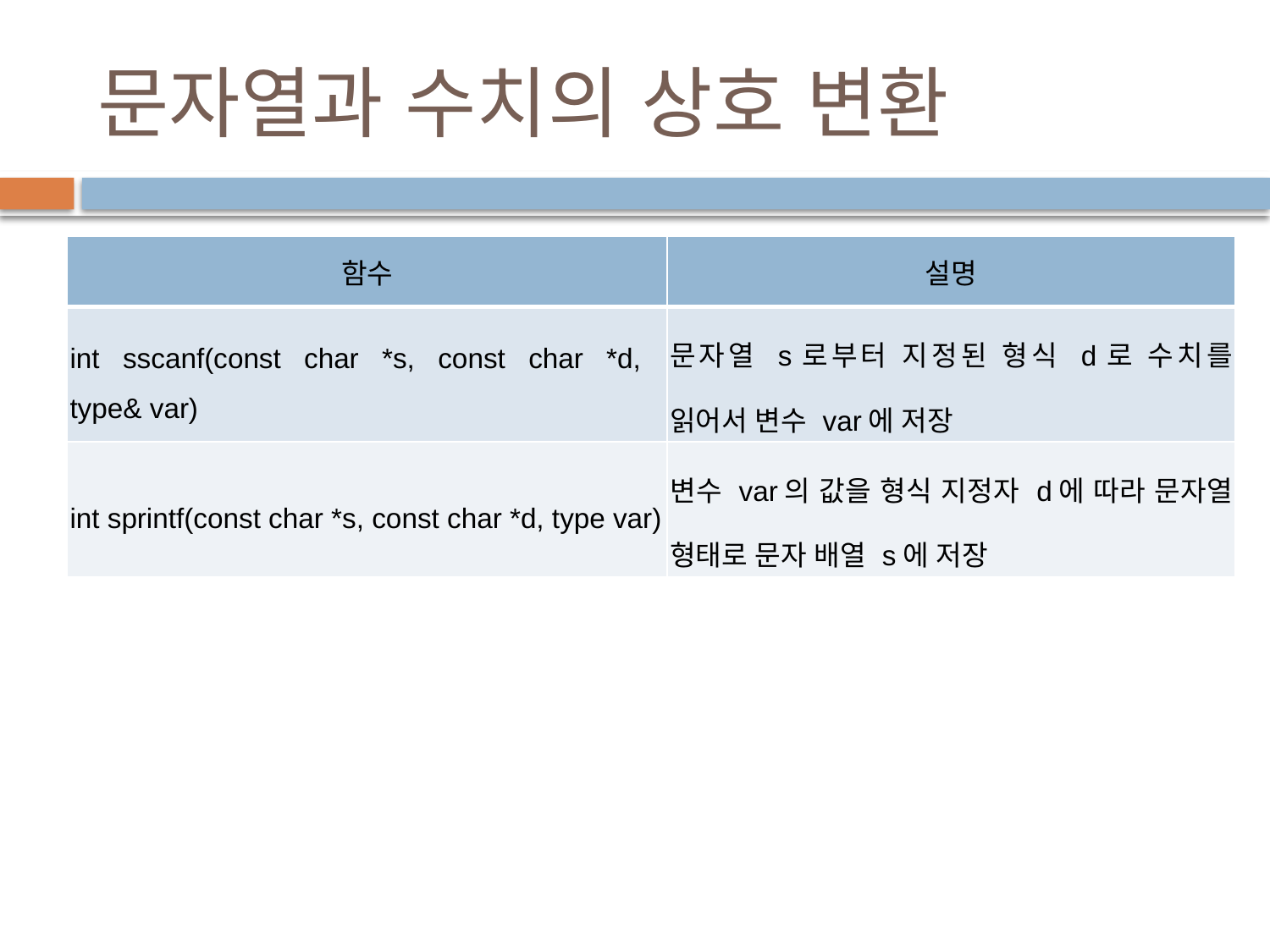

# 문자열과 수치의 상호 변환
| 함수 | 설명 |
| --- | --- |
| int sscanf(const char \*s, const char \*d, type& var) | 문자열 s로부터 지정된 형식 d로 수치를 읽어서 변수 var에 저장 |
| int sprintf(const char \*s, const char \*d, type var) | 변수 var의 값을 형식 지정자 d에 따라 문자열 형태로 문자 배열 s에 저장 |